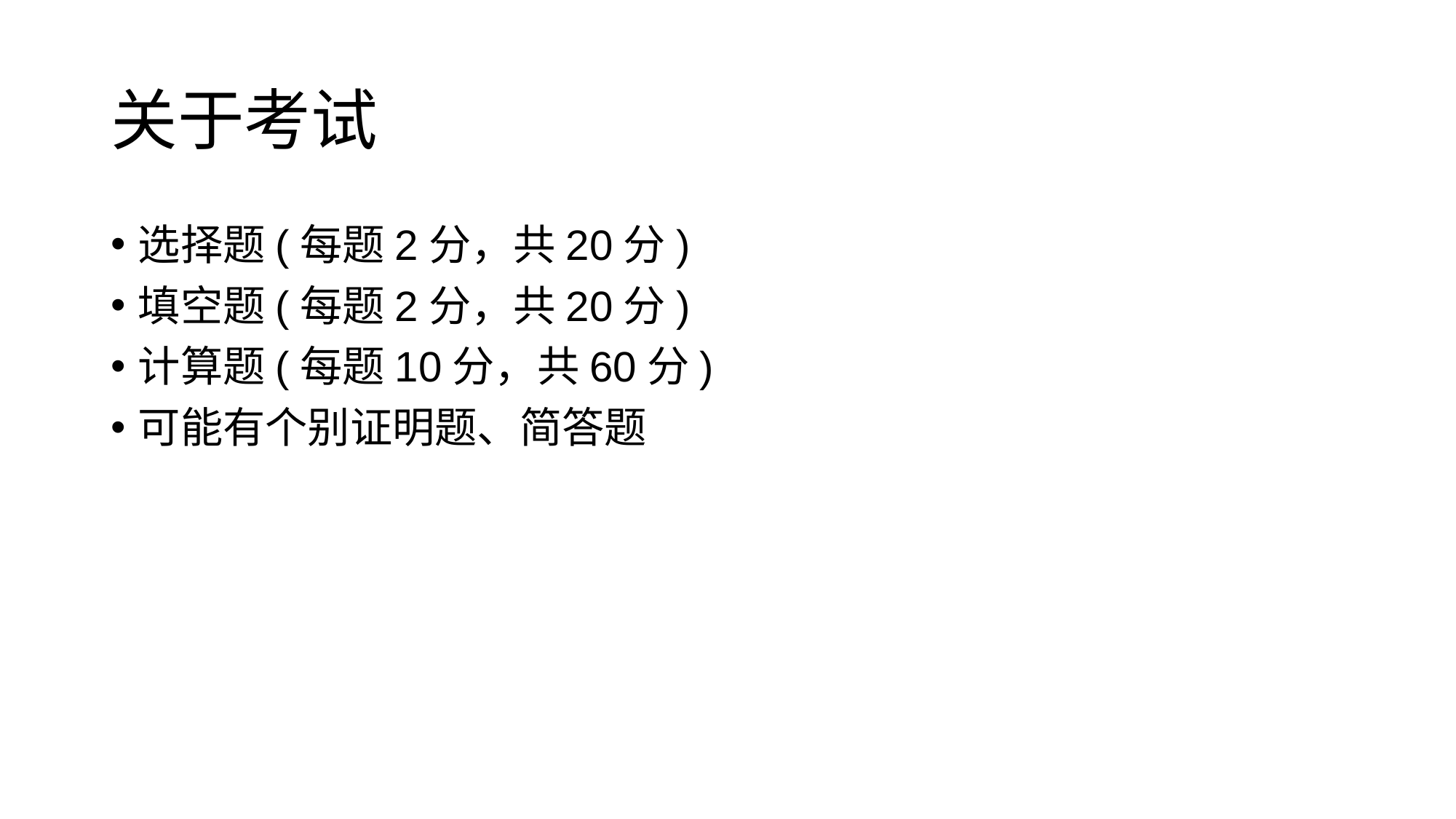

# 关于考试
选择题(每题2分，共20分)
填空题(每题2分，共20分)
计算题(每题10分，共60分)
可能有个别证明题、简答题